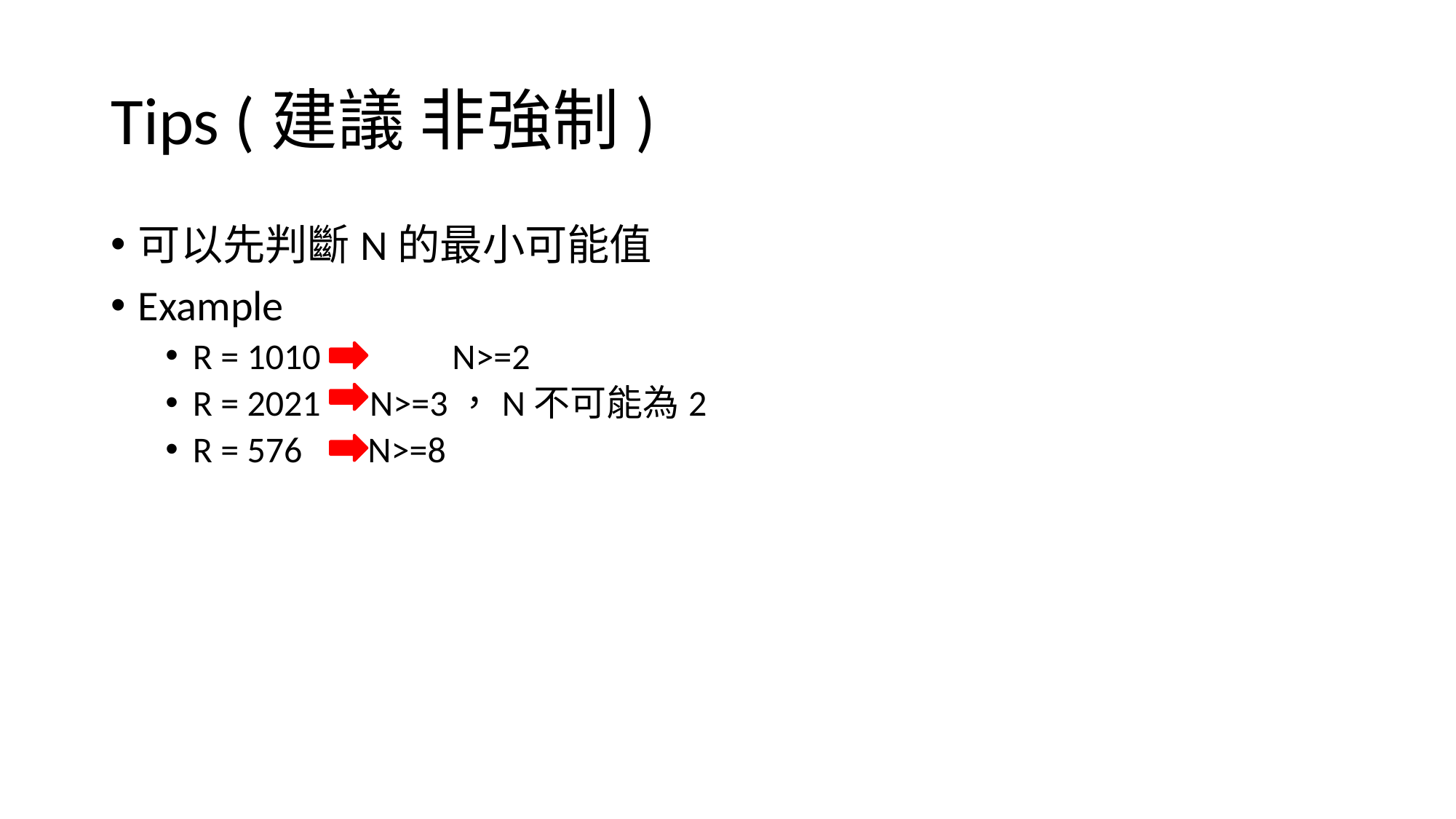

# Tips (建議 非強制)
可以先判斷N的最小可能值
Example
R = 1010 	     N>=2
R = 2021      N>=3，N不可能為2
R = 576        N>=8